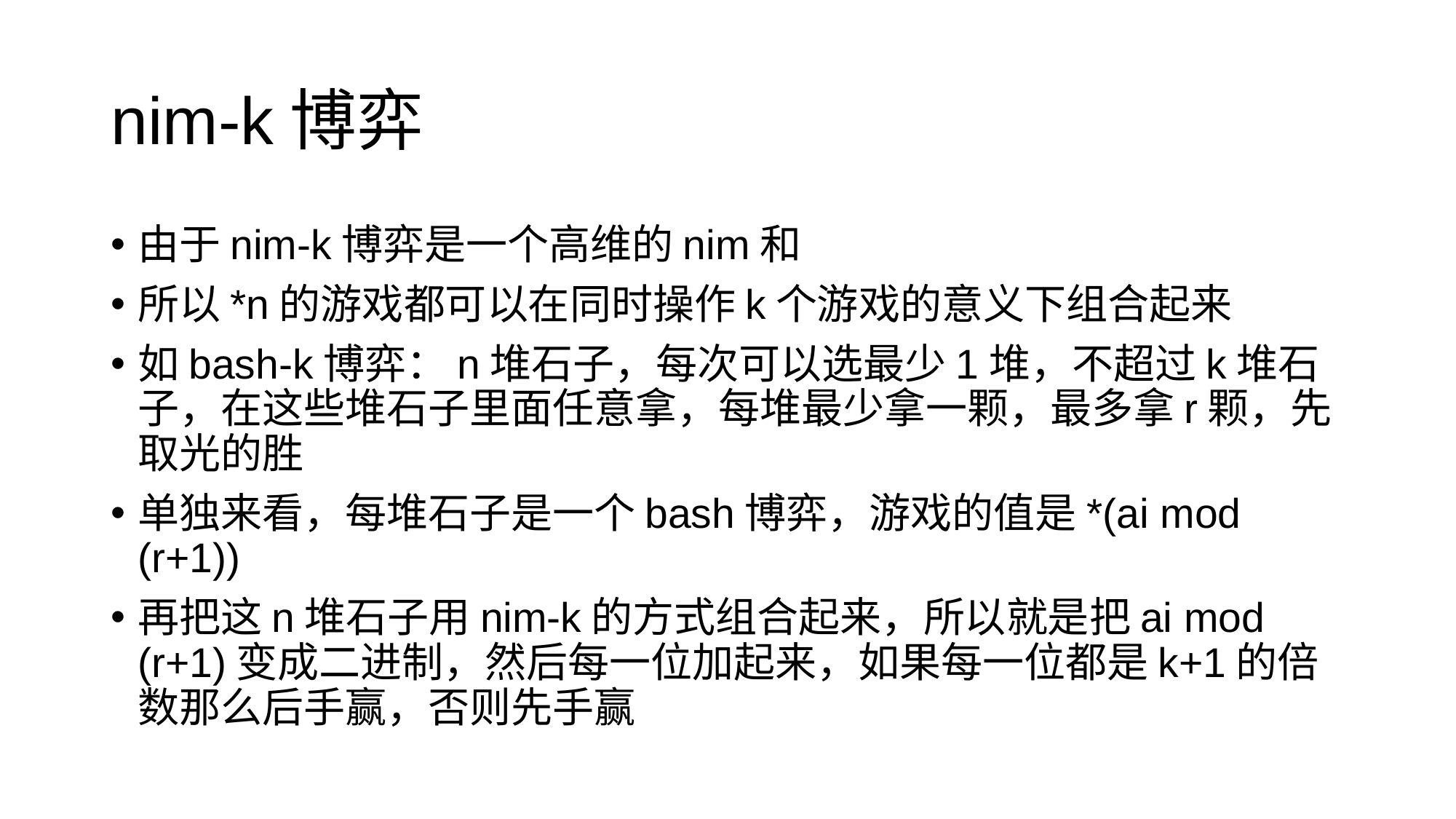

# nim-k博弈
由于nim-k博弈是一个高维的nim和
所以*n的游戏都可以在同时操作k个游戏的意义下组合起来
如bash-k博弈：n堆石子，每次可以选最少1堆，不超过k堆石子，在这些堆石子里面任意拿，每堆最少拿一颗，最多拿r颗，先取光的胜
单独来看，每堆石子是一个bash博弈，游戏的值是*(ai mod (r+1))
再把这n堆石子用nim-k的方式组合起来，所以就是把ai mod (r+1)变成二进制，然后每一位加起来，如果每一位都是k+1的倍数那么后手赢，否则先手赢